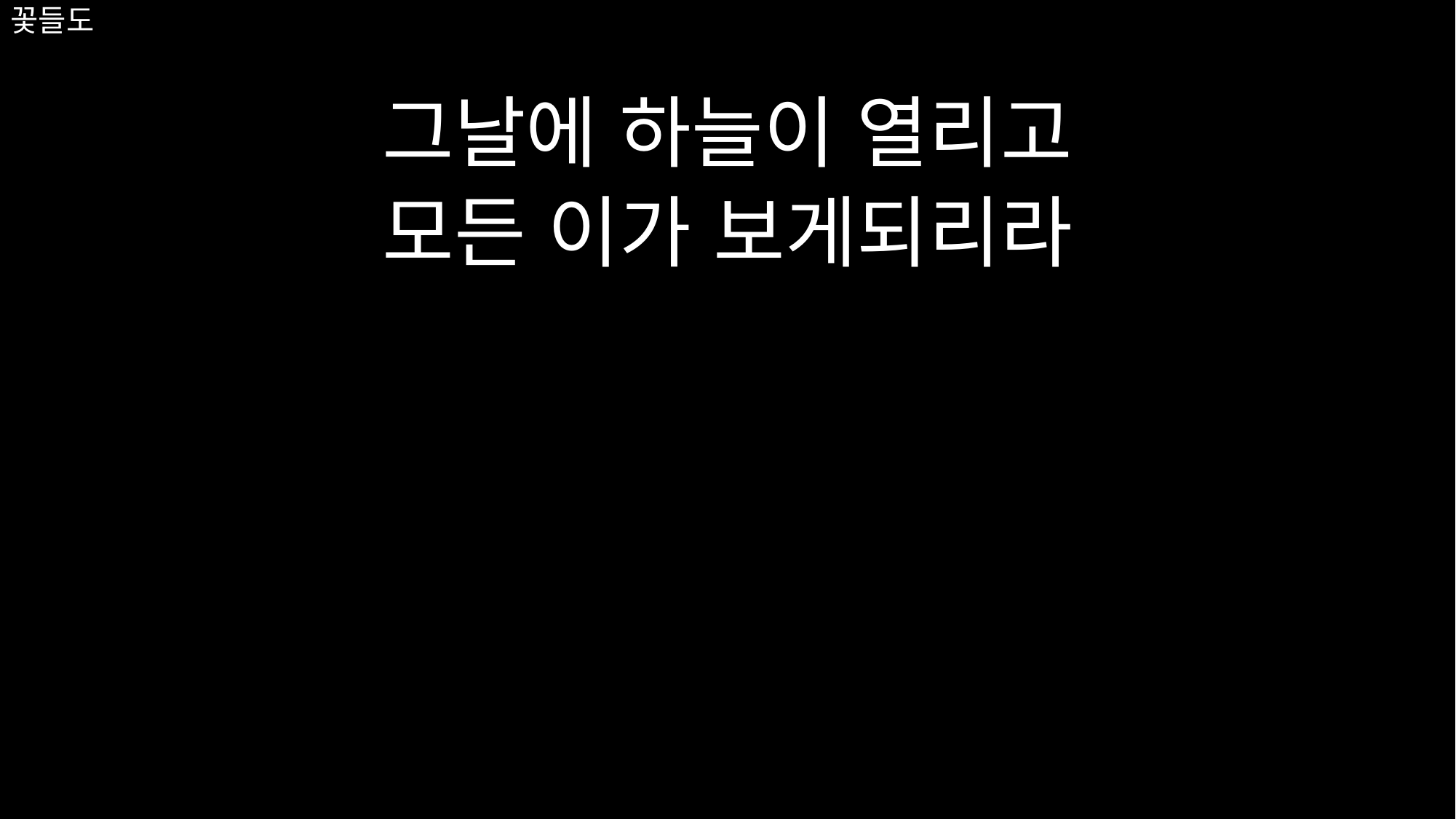

# 꽃들도
그날에 하늘이 열리고
모든 이가 보게되리라